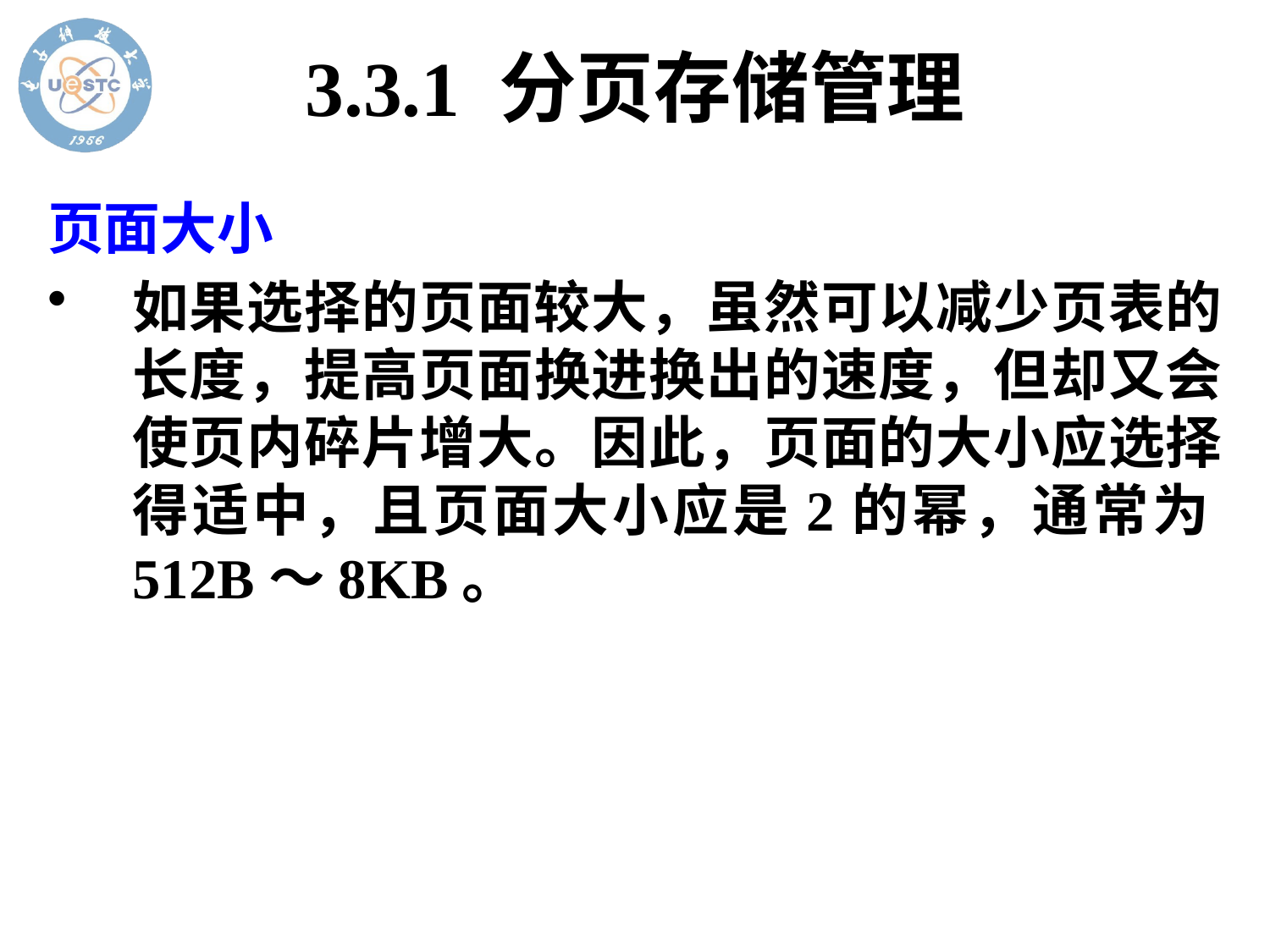

# 3.3.1 分页存储管理
页面大小
如果选择的页面较大，虽然可以减少页表的长度，提高页面换进换出的速度，但却又会使页内碎片增大。因此，页面的大小应选择得适中，且页面大小应是2的幂，通常为512B～8KB。